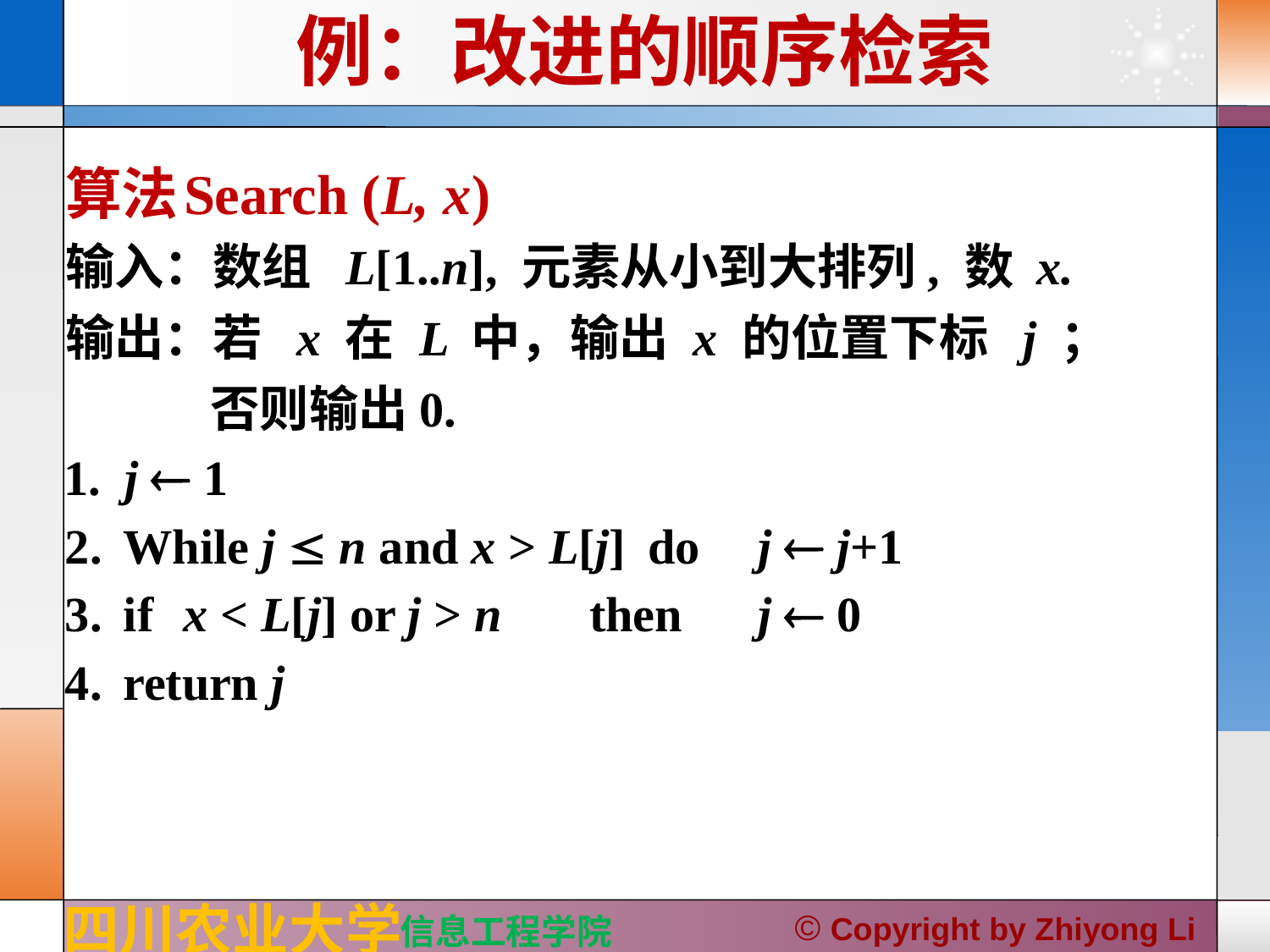

# 例：改进的顺序检索
算法	Search (L, x)
输入：数组  L[1..n], 元素从小到大排列, 数 x.
输出：若  x 在  L 中，输出  x 的位置下标  j ；
            否则输出0.
1.	j ← 1
While j ≤ n and x > L[j]	do	j ← j+1
if	x < L[j] or j > n	then	j ← 0
return j